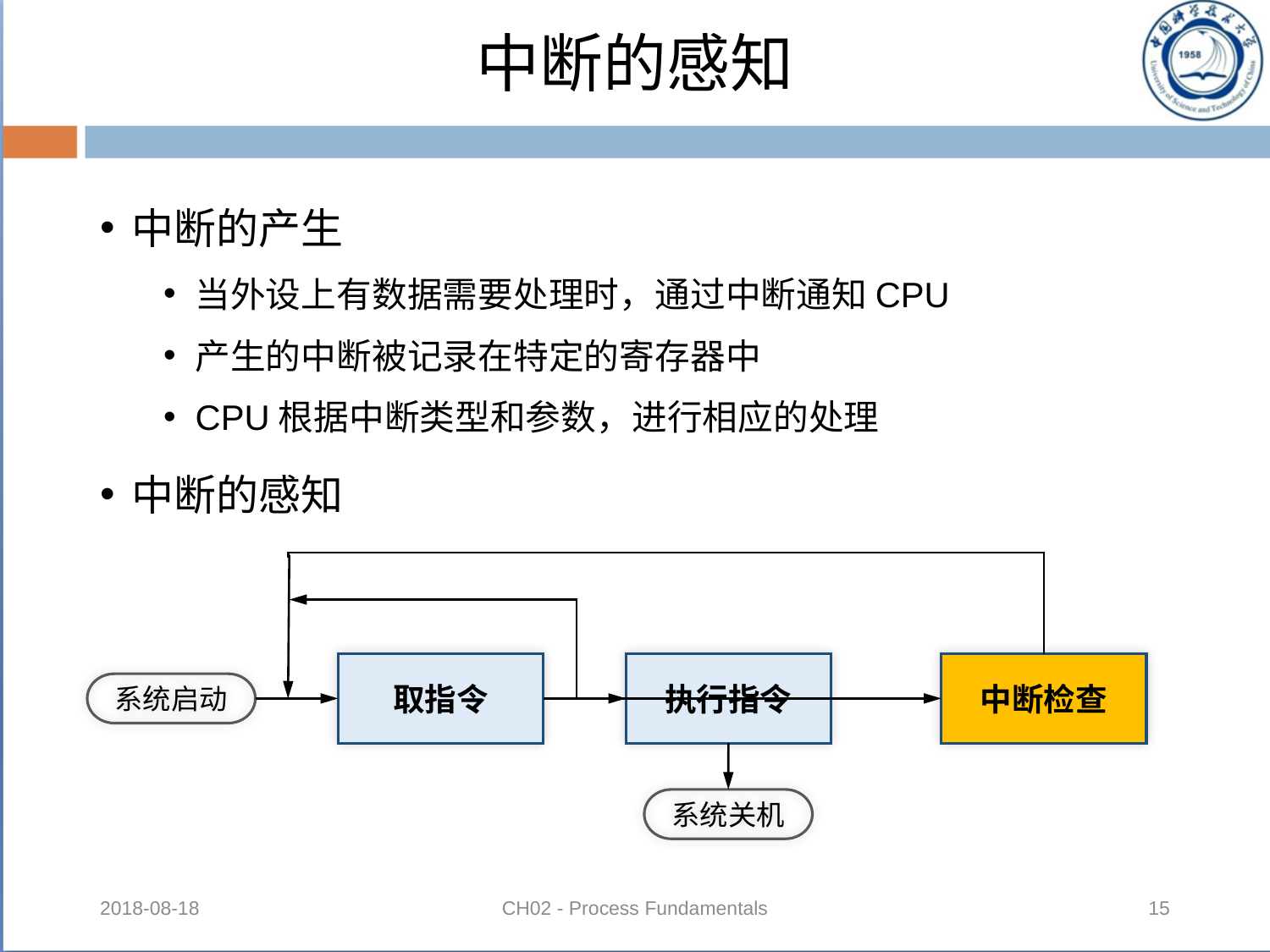

# 中断的感知
中断的产生
当外设上有数据需要处理时，通过中断通知CPU
产生的中断被记录在特定的寄存器中
CPU根据中断类型和参数，进行相应的处理
中断的感知

取指令
执行指令
中断检查
系统启动
系统关机
2018-08-18
CH02 - Process Fundamentals
15